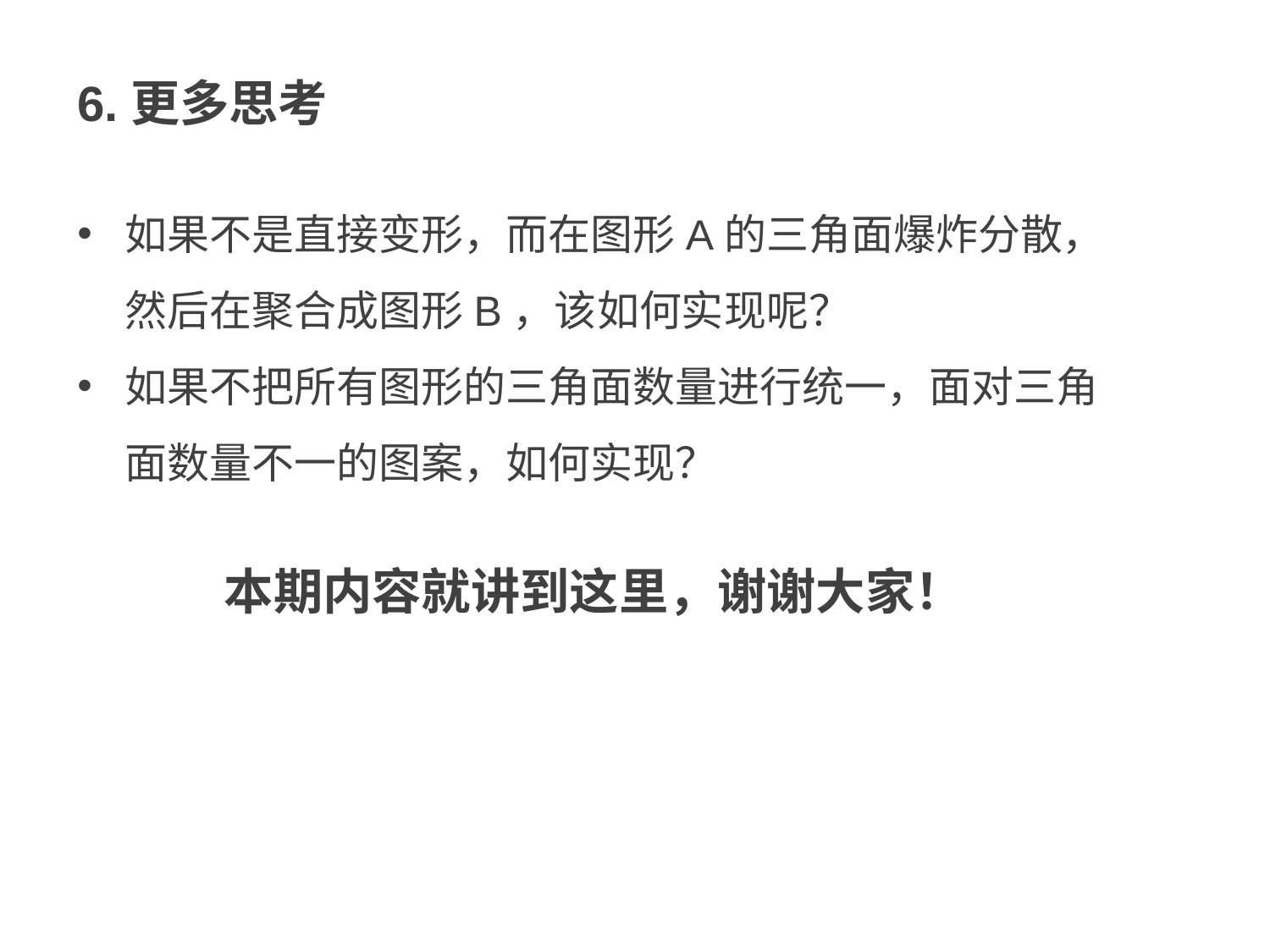

6.更多思考
如果不是直接变形，而在图形A的三角面爆炸分散，然后在聚合成图形B，该如何实现呢？
如果不把所有图形的三角面数量进行统一，面对三角面数量不一的图案，如何实现？
	本期内容就讲到这里，谢谢大家！